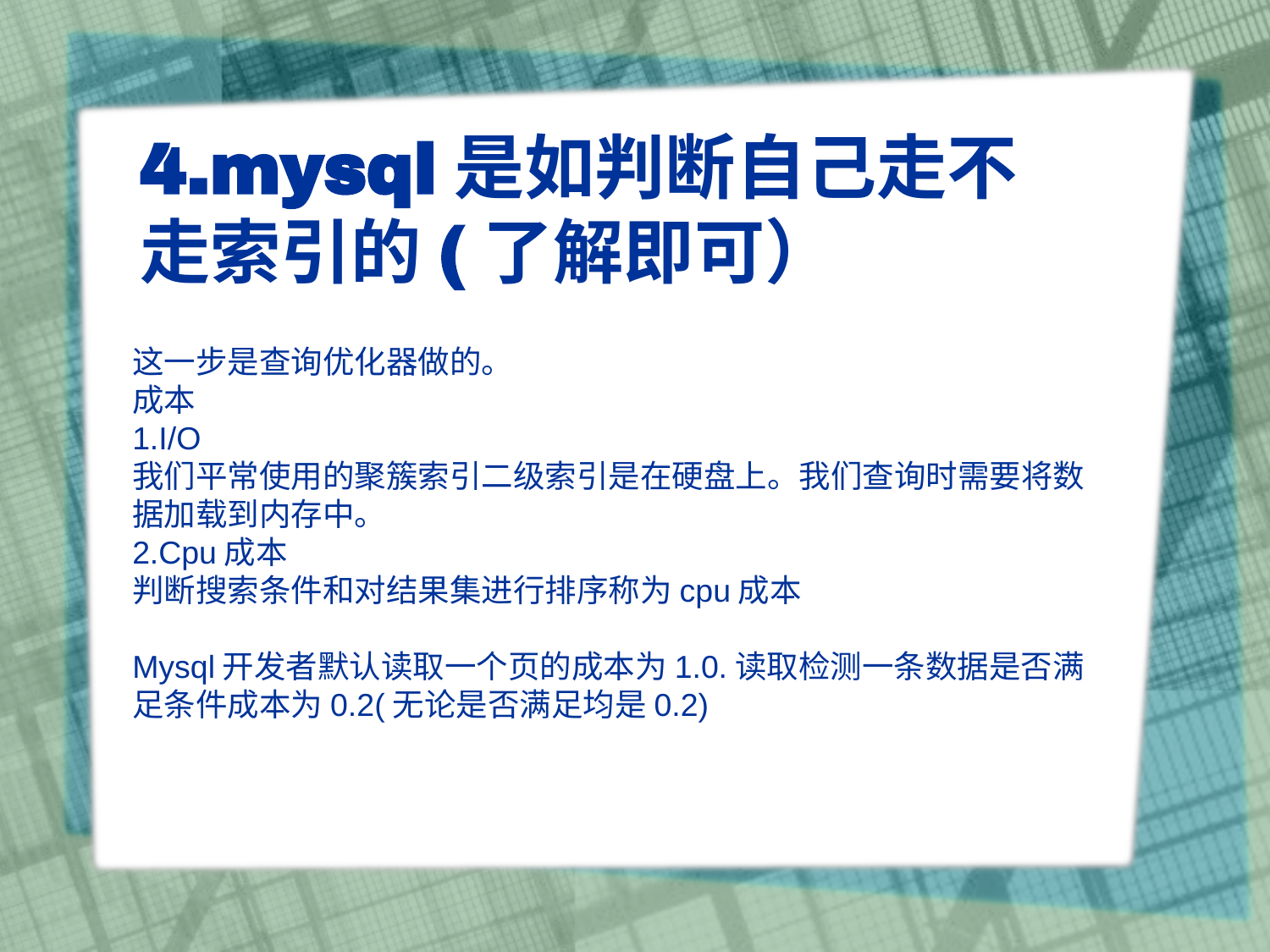

# 4.mysql是如判断自己走不走索引的(了解即可）
这一步是查询优化器做的。
成本
1.I/O
我们平常使用的聚簇索引二级索引是在硬盘上。我们查询时需要将数据加载到内存中。
2.Cpu成本
判断搜索条件和对结果集进行排序称为cpu成本

Mysql开发者默认读取一个页的成本为1.0.读取检测一条数据是否满足条件成本为0.2(无论是否满足均是0.2)